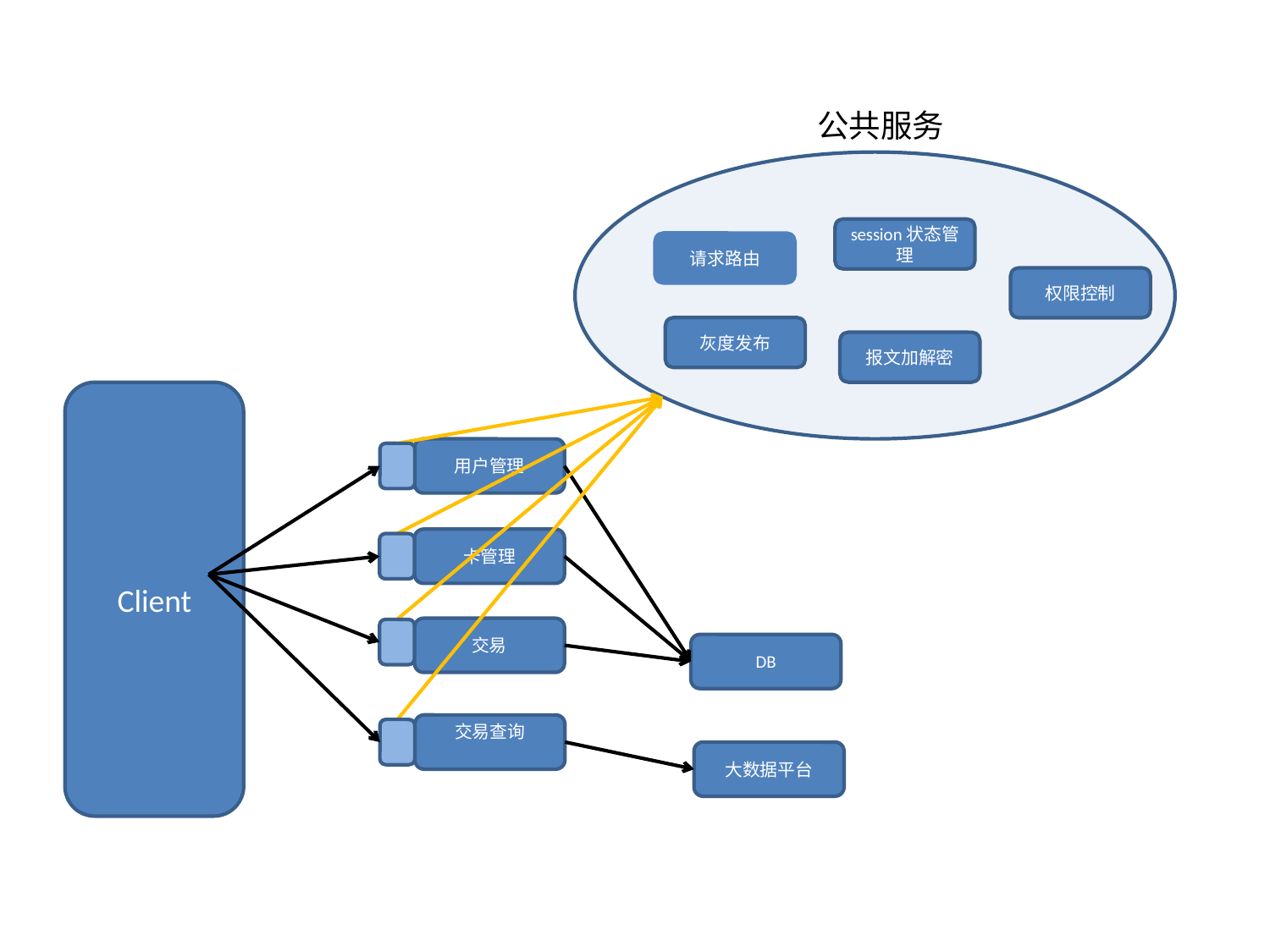

公共服务

session状态管理
请求路由
权限控制
灰度发布
报文加解密
Client
用户管理

卡管理

交易

DB
交易查询

大数据平台